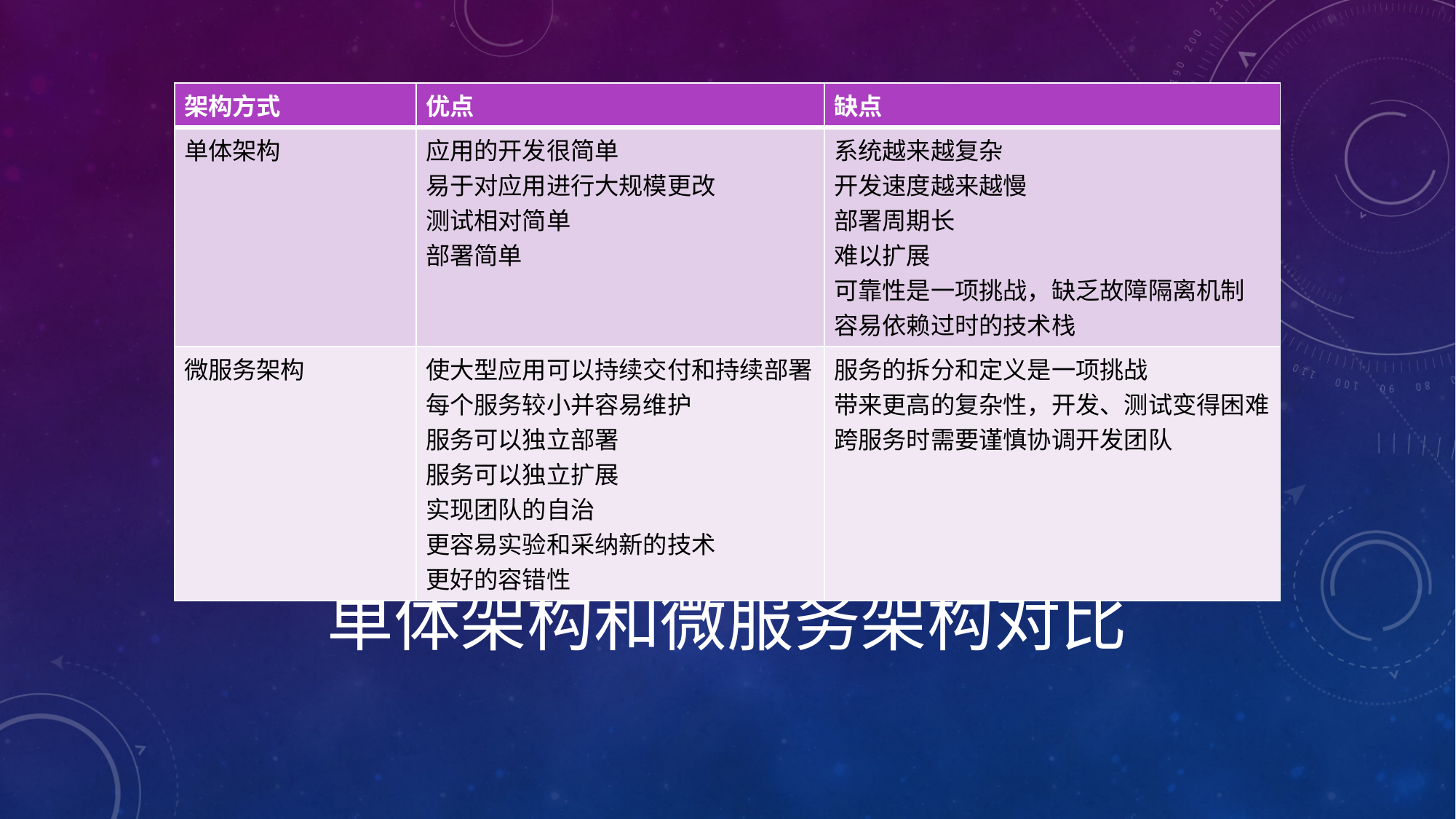

| 架构方式 | 优点 | 缺点 |
| --- | --- | --- |
| 单体架构 | 应用的开发很简单 易于对应用进行大规模更改 测试相对简单 部署简单 | 系统越来越复杂 开发速度越来越慢 部署周期长 难以扩展 可靠性是一项挑战，缺乏故障隔离机制 容易依赖过时的技术栈 |
| 微服务架构 | 使大型应用可以持续交付和持续部署 每个服务较小并容易维护 服务可以独立部署 服务可以独立扩展 实现团队的自治 更容易实验和采纳新的技术 更好的容错性 | 服务的拆分和定义是一项挑战 带来更高的复杂性，开发、测试变得困难 跨服务时需要谨慎协调开发团队 |
# 单体架构和微服务架构对比